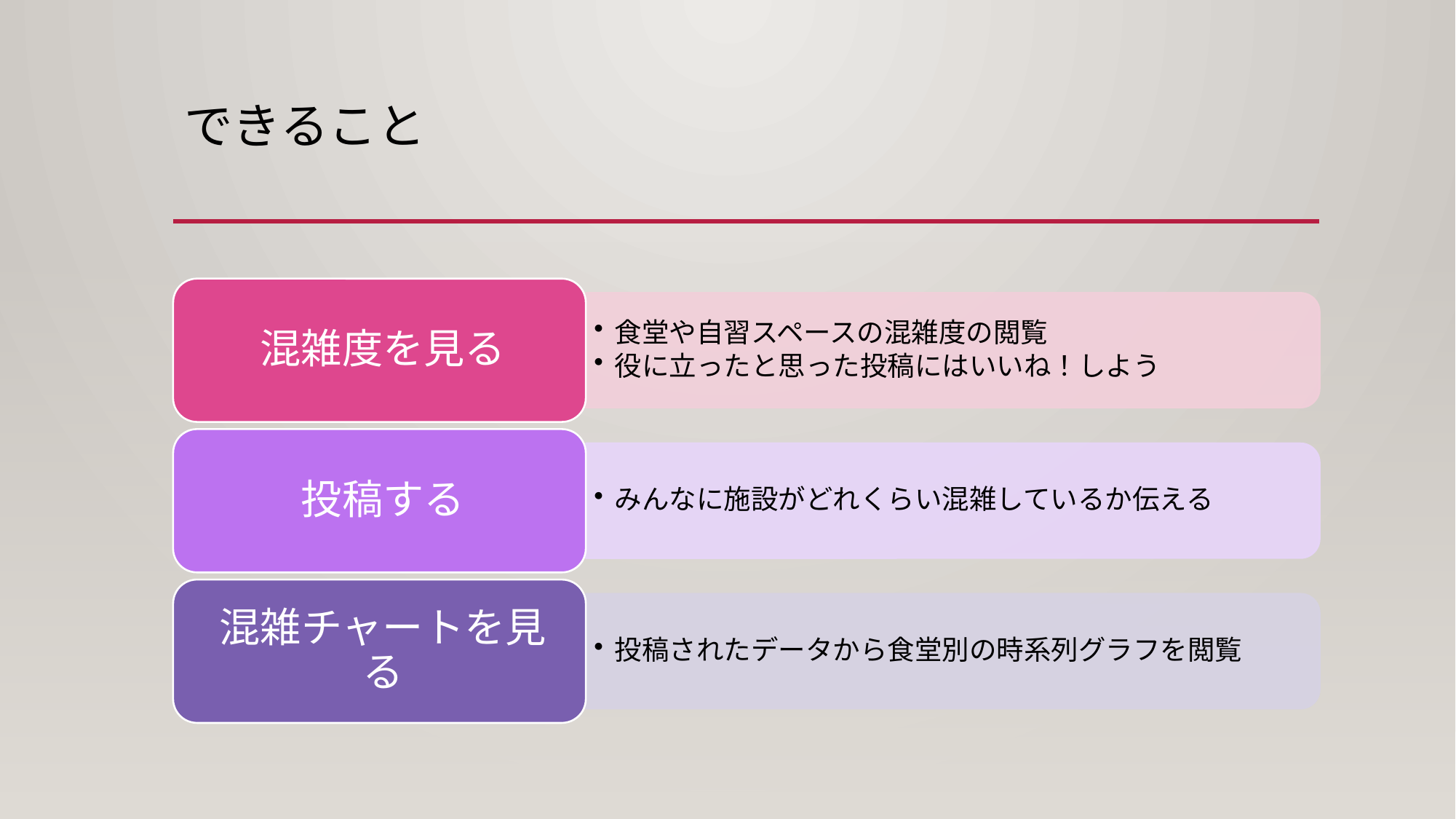

# できること

食堂や自習スペースの混雑度の閲覧
役に立ったと思った投稿にはいいね！しよう
混雑度を見る
みんなに施設がどれくらい混雑しているか伝える
投稿する
投稿されたデータから食堂別の時系列グラフを閲覧
混雑チャートを見る